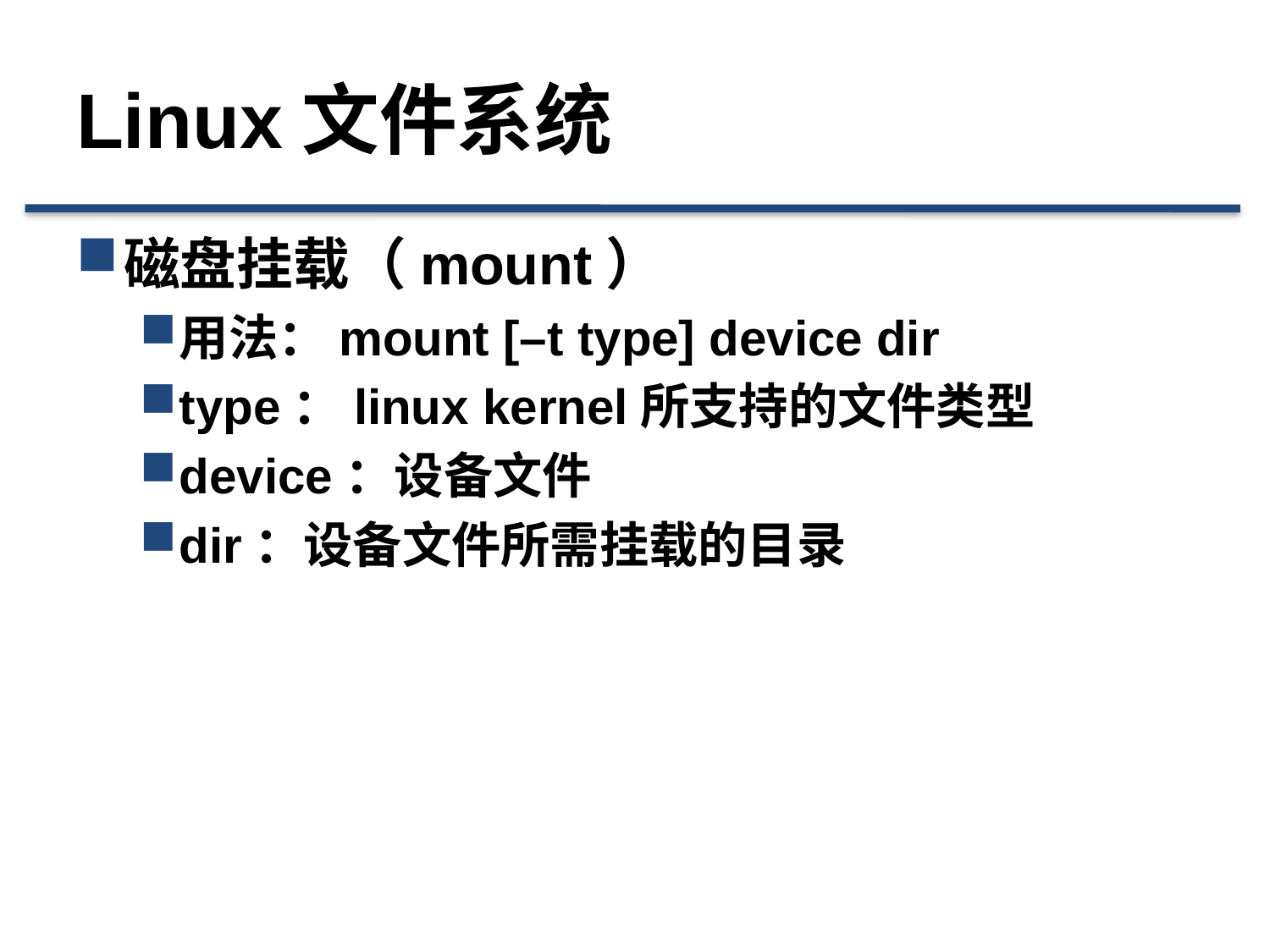

# Linux文件系统
磁盘挂载（mount）
用法：mount [–t type] device dir
type：linux kernel所支持的文件类型
device：设备文件
dir：设备文件所需挂载的目录